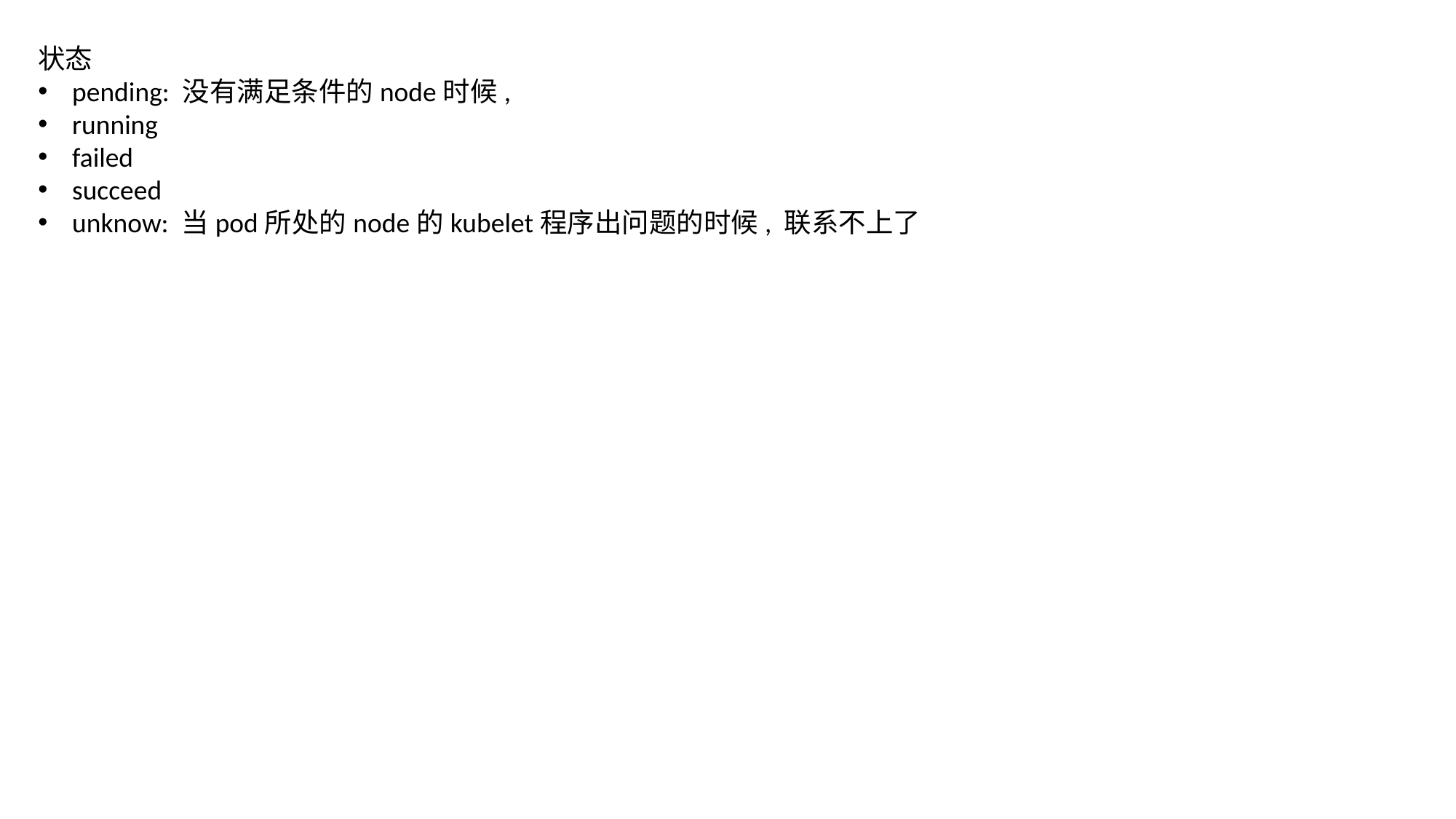

状态
pending: 没有满足条件的node时候,
running
failed
succeed
unknow: 当pod所处的node的kubelet程序出问题的时候, 联系不上了